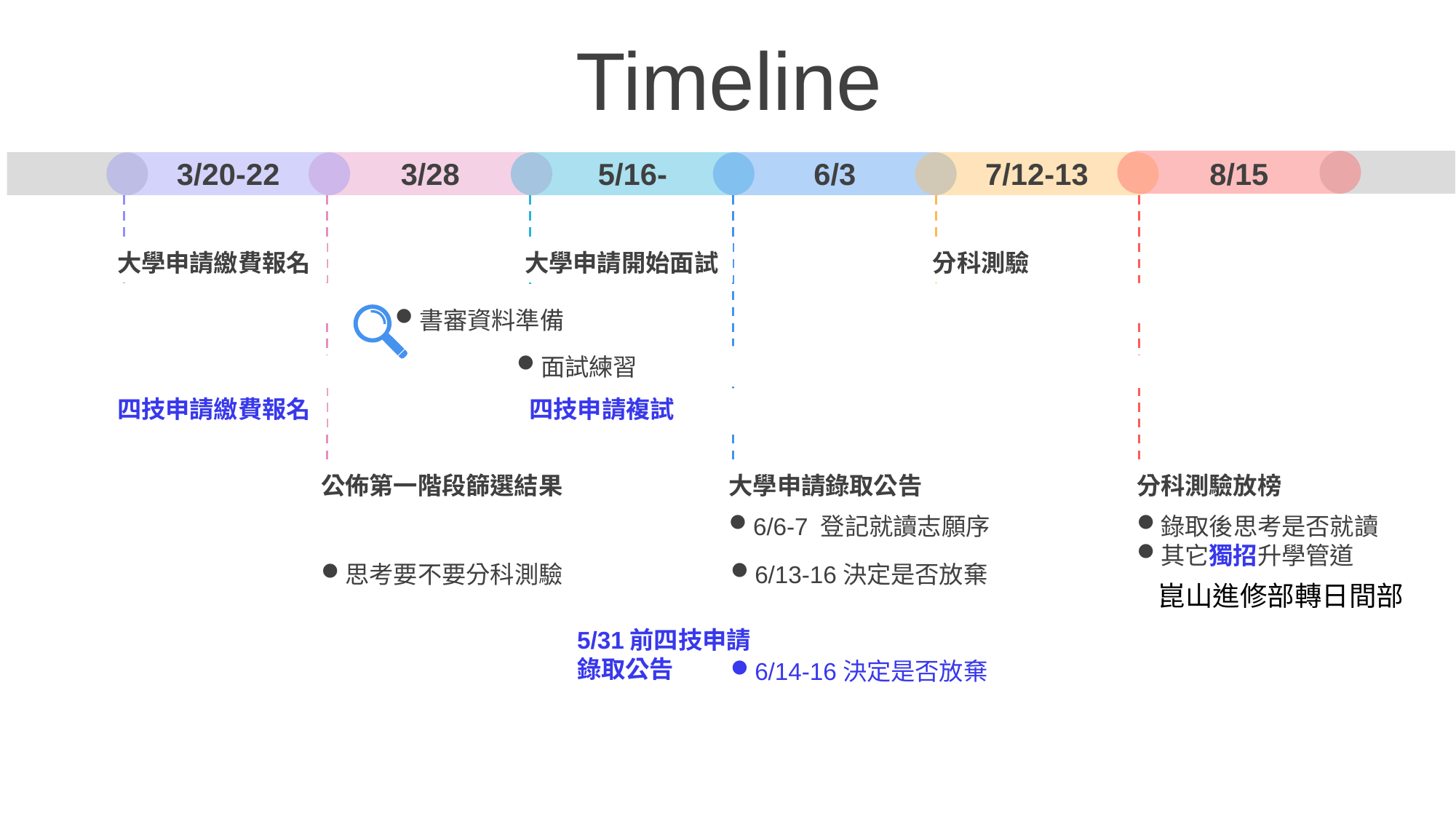

Timeline

3/20-22
3/28
5/16-
6/3
7/12-13
8/15

大學申請繳費報名

大學申請開始面試
書審資料準備
面試練習
分科測驗

四技申請繳費報名
四技申請複試
公佈第一階段篩選結果

思考要不要分科測驗
大學申請錄取公告
6/6-7 登記就讀志願序

分科測驗放榜
錄取後思考是否就讀
其它獨招升學管道

6/13-16決定是否放棄
崑山進修部轉日間部
5/31前四技申請
錄取公告
6/14-16決定是否放棄